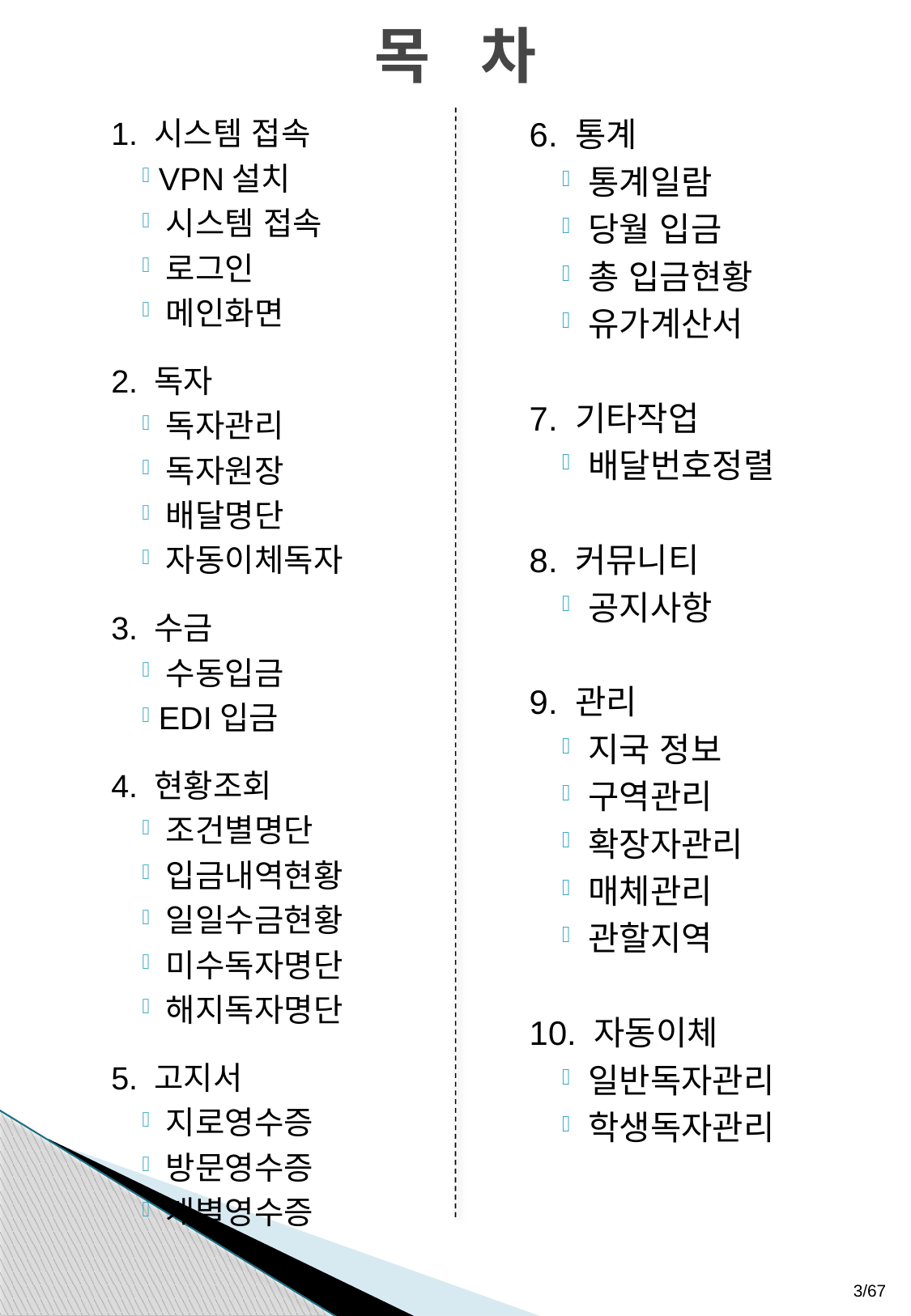

# 목   차
1. 시스템 접속
 VPN설치
 시스템 접속
 로그인
 메인화면
2. 독자
 독자관리
 독자원장
 배달명단
 자동이체독자
3. 수금
 수동입금
 EDI입금
4. 현황조회
 조건별명단
 입금내역현황
 일일수금현황
 미수독자명단
 해지독자명단
5. 고지서
 지로영수증
 방문영수증
 개별영수증
6. 통계
 통계일람
 당월 입금
 총 입금현황
 유가계산서

7. 기타작업
 배달번호정렬

8. 커뮤니티
 공지사항

9. 관리
 지국 정보
 구역관리
 확장자관리
 매체관리
 관할지역

10. 자동이체
 일반독자관리
 학생독자관리

3/67